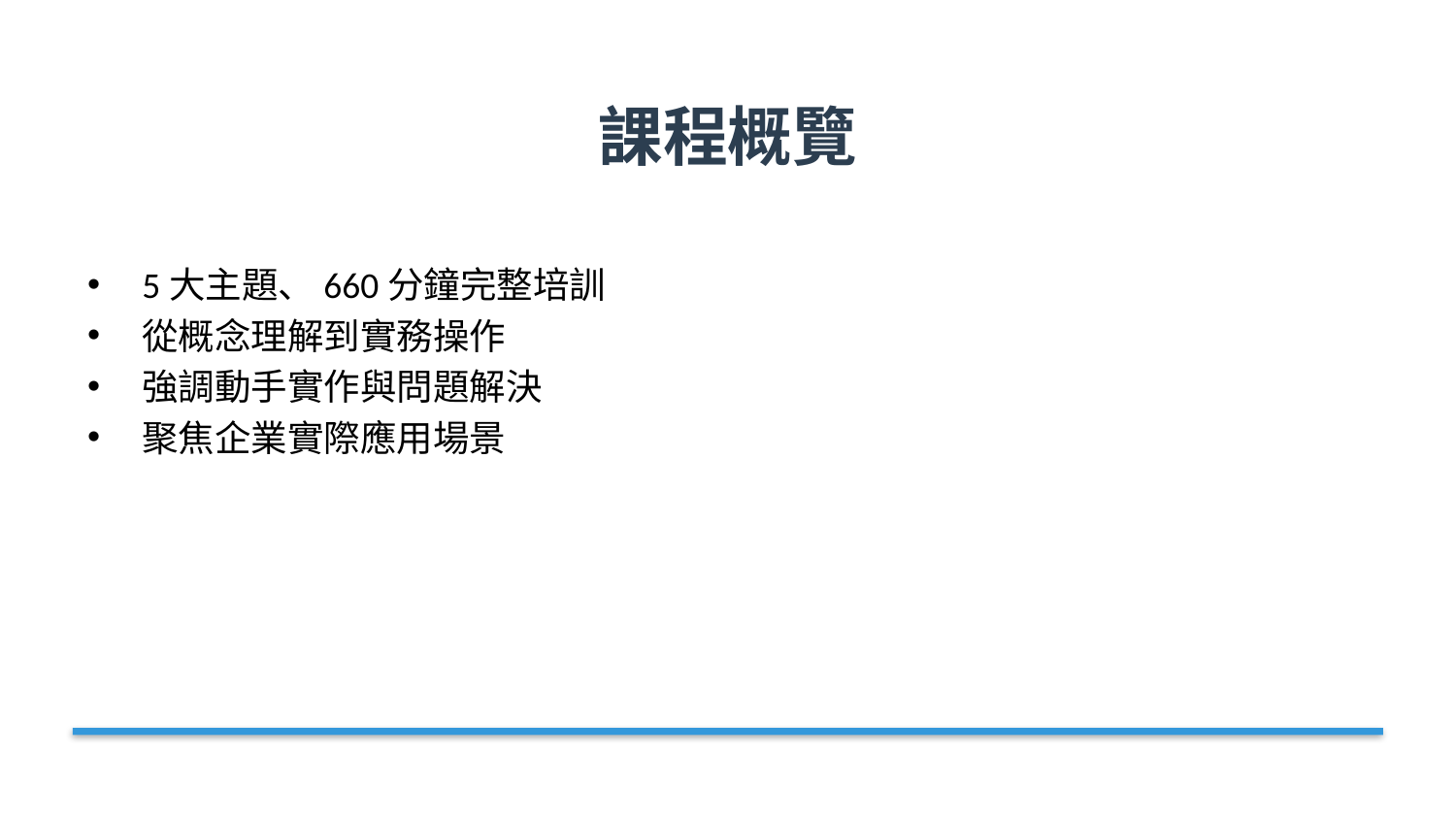

# 課程概覽
5大主題、660分鐘完整培訓
從概念理解到實務操作
強調動手實作與問題解決
聚焦企業實際應用場景